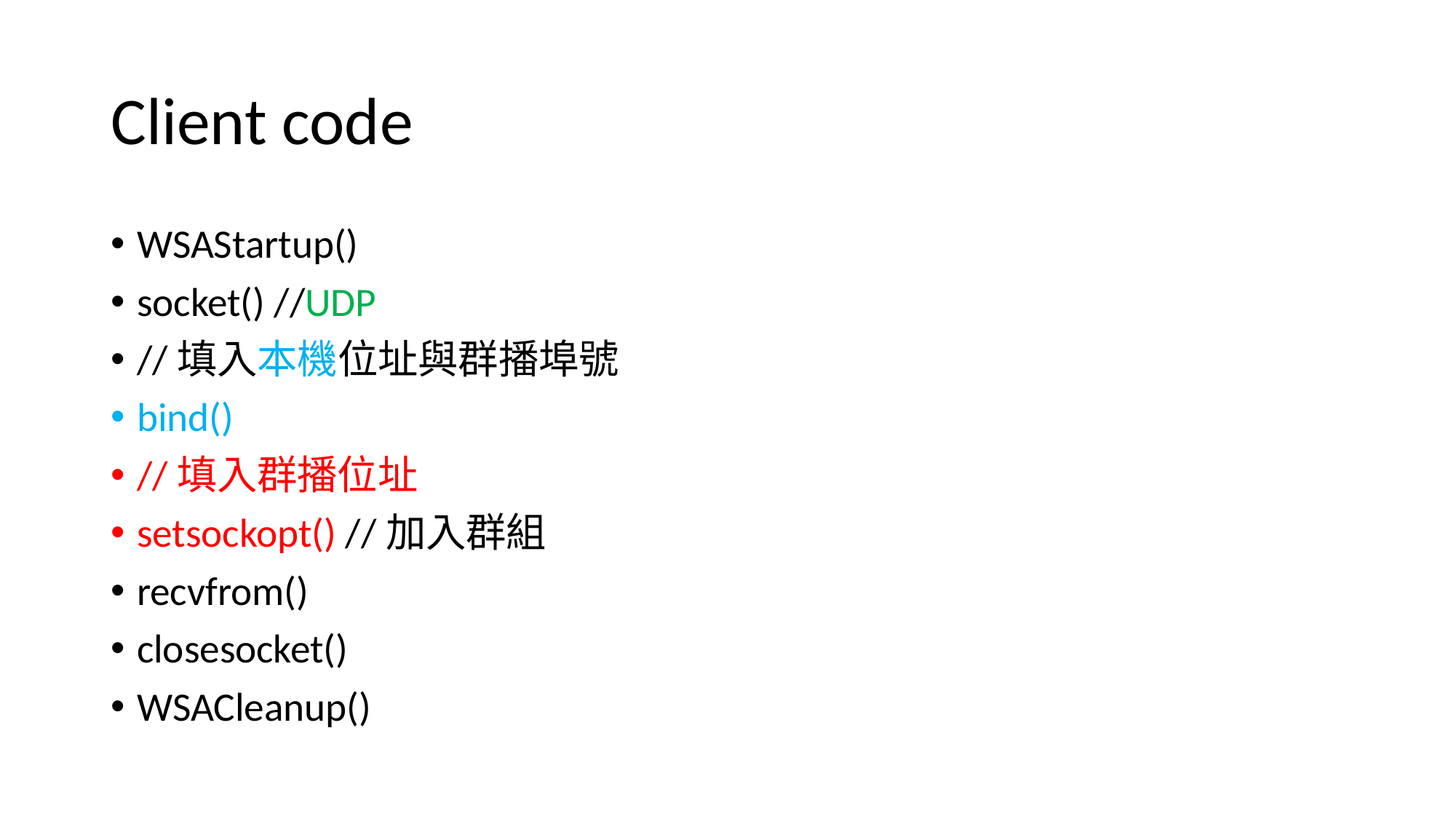

# Client code
WSAStartup()
socket() //UDP
//填入本機位址與群播埠號
bind()
//填入群播位址
setsockopt() //加入群組
recvfrom()
closesocket()
WSACleanup()